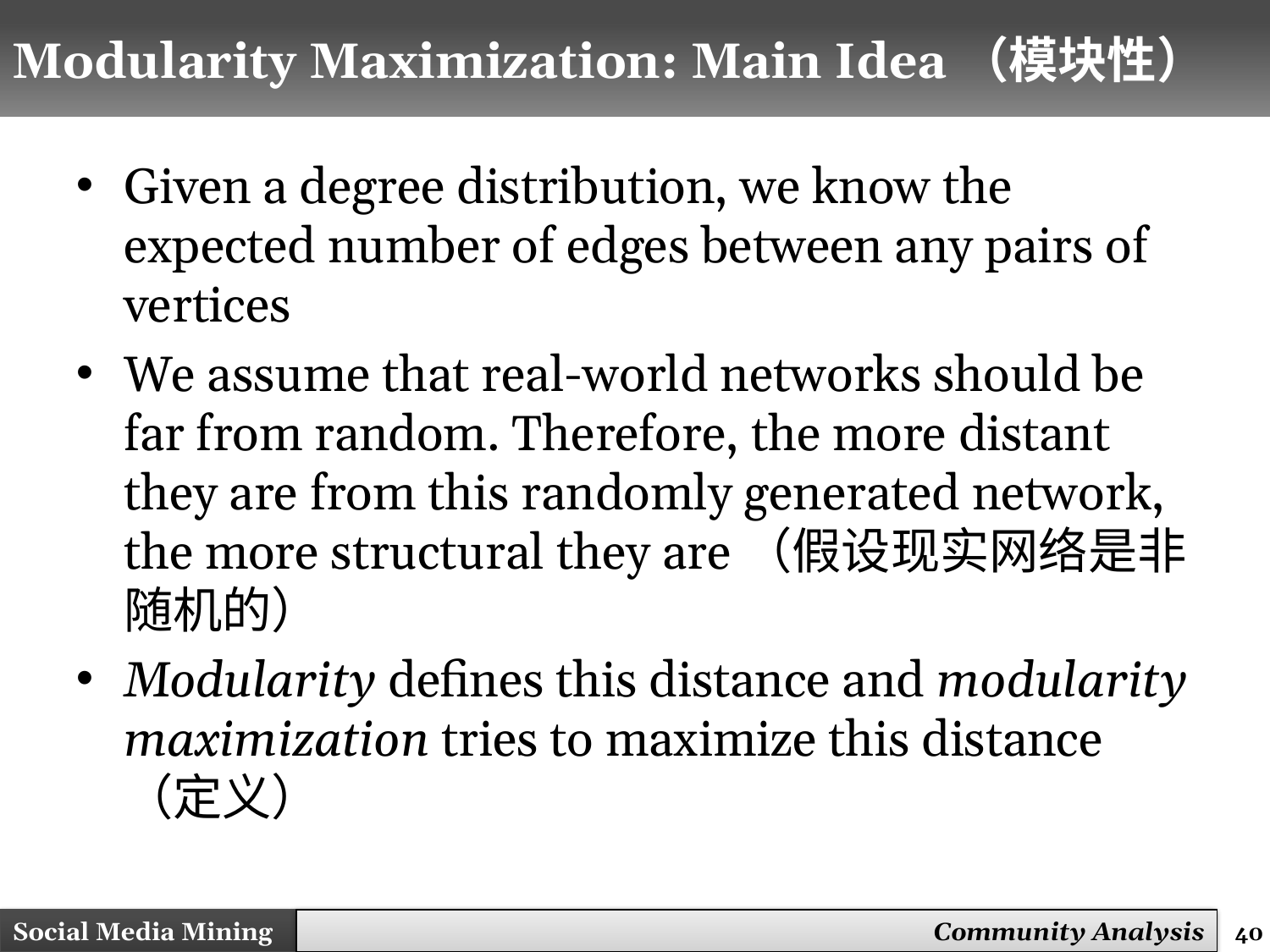

# Modularity Maximization: Main Idea（模块性）
Given a degree distribution, we know the expected number of edges between any pairs of vertices
We assume that real-world networks should be far from random. Therefore, the more distant they are from this randomly generated network, the more structural they are（假设现实网络是非随机的）
Modularity defines this distance and modularity maximization tries to maximize this distance（定义）